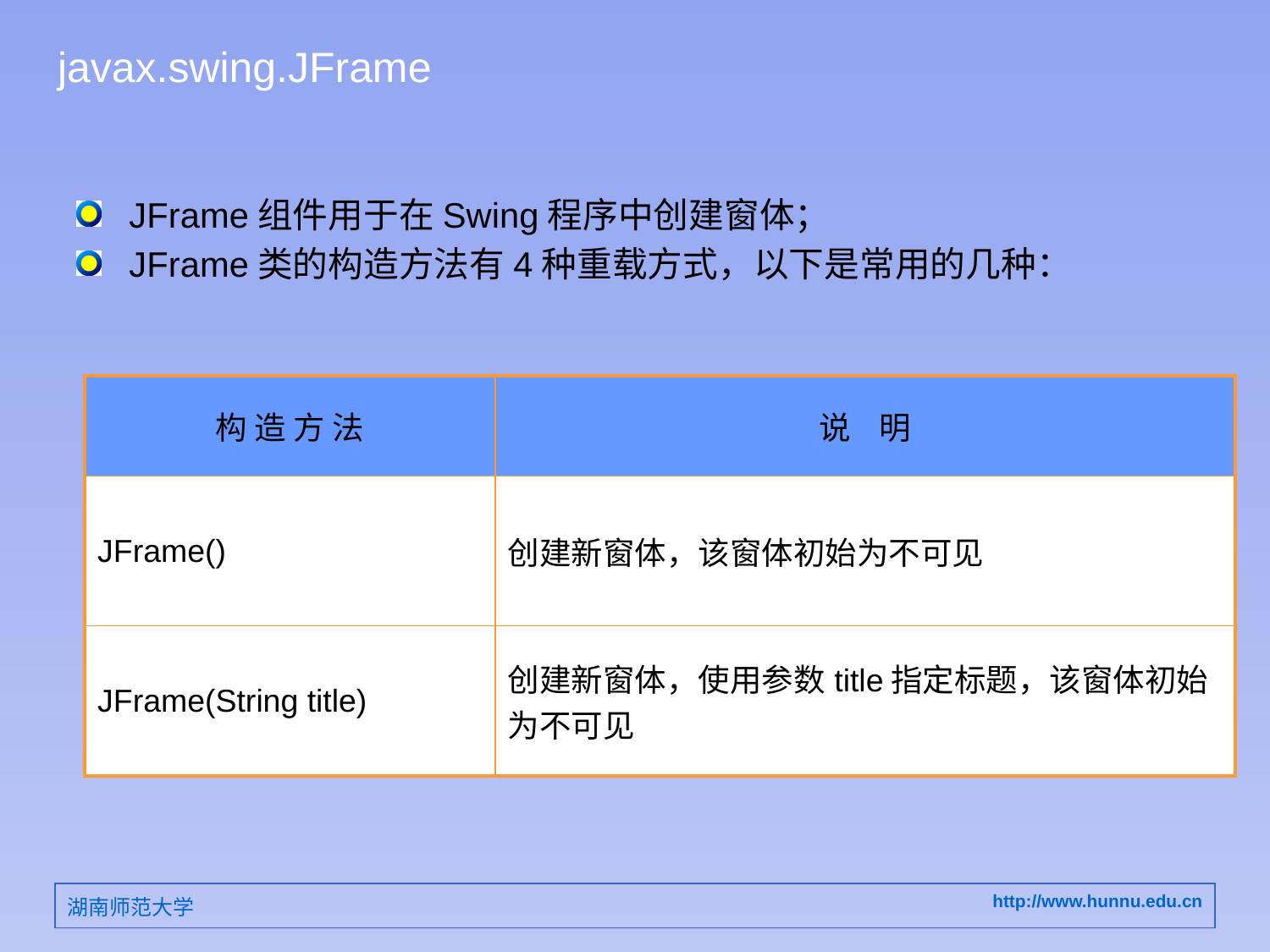

# javax.swing.JFrame
JFrame组件用于在Swing程序中创建窗体；
JFrame类的构造方法有4种重载方式，以下是常用的几种：
| 构 造 方 法 | 说 明 |
| --- | --- |
| JFrame() | 创建新窗体，该窗体初始为不可见 |
| JFrame(String title) | 创建新窗体，使用参数title指定标题，该窗体初始为不可见 |